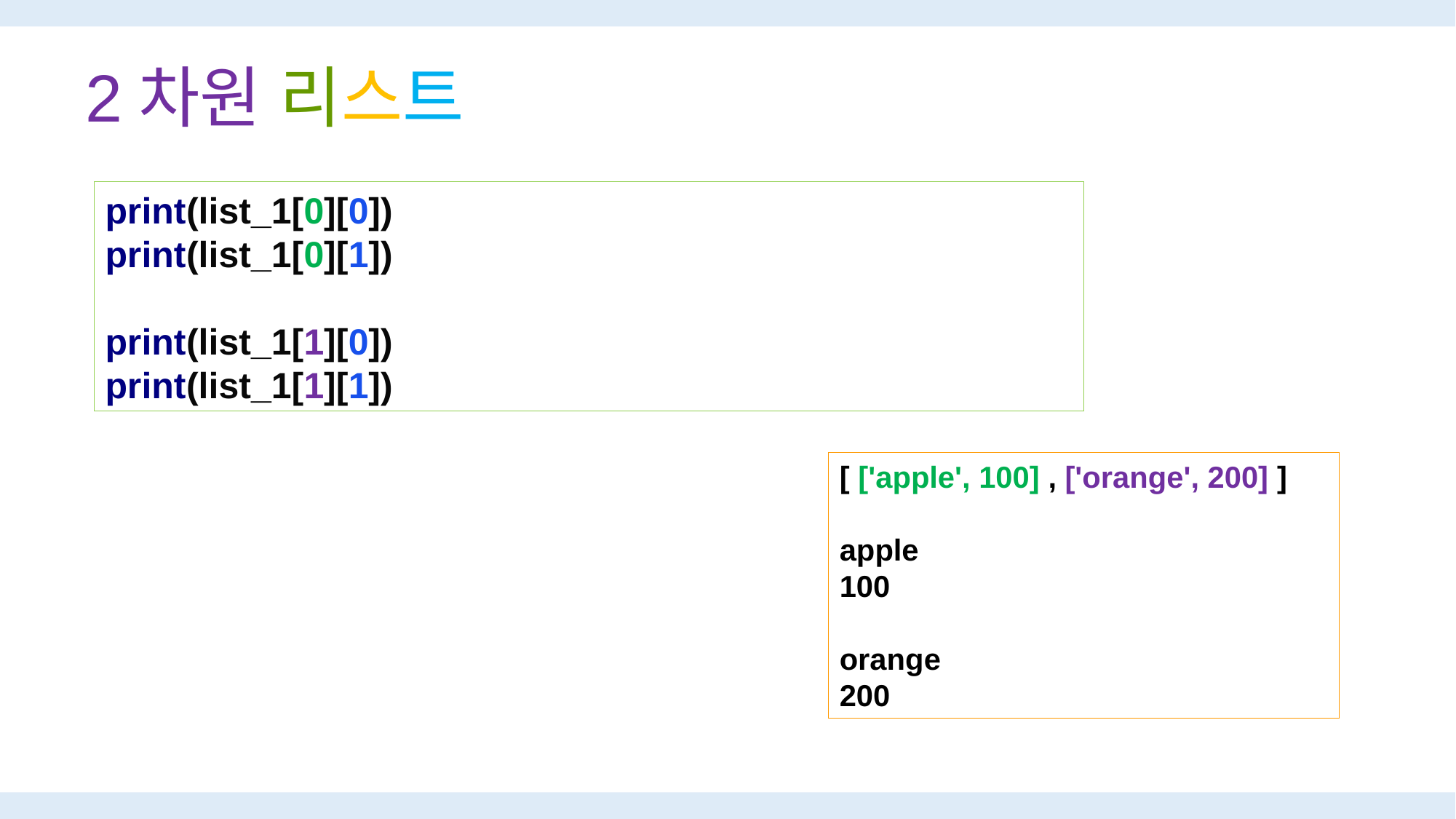

# 2차원 리스트
print(list_1[0][0])
print(list_1[0][1])
print(list_1[1][0])
print(list_1[1][1])
[ ['apple', 100] , ['orange', 200] ]

apple
100

orange
200